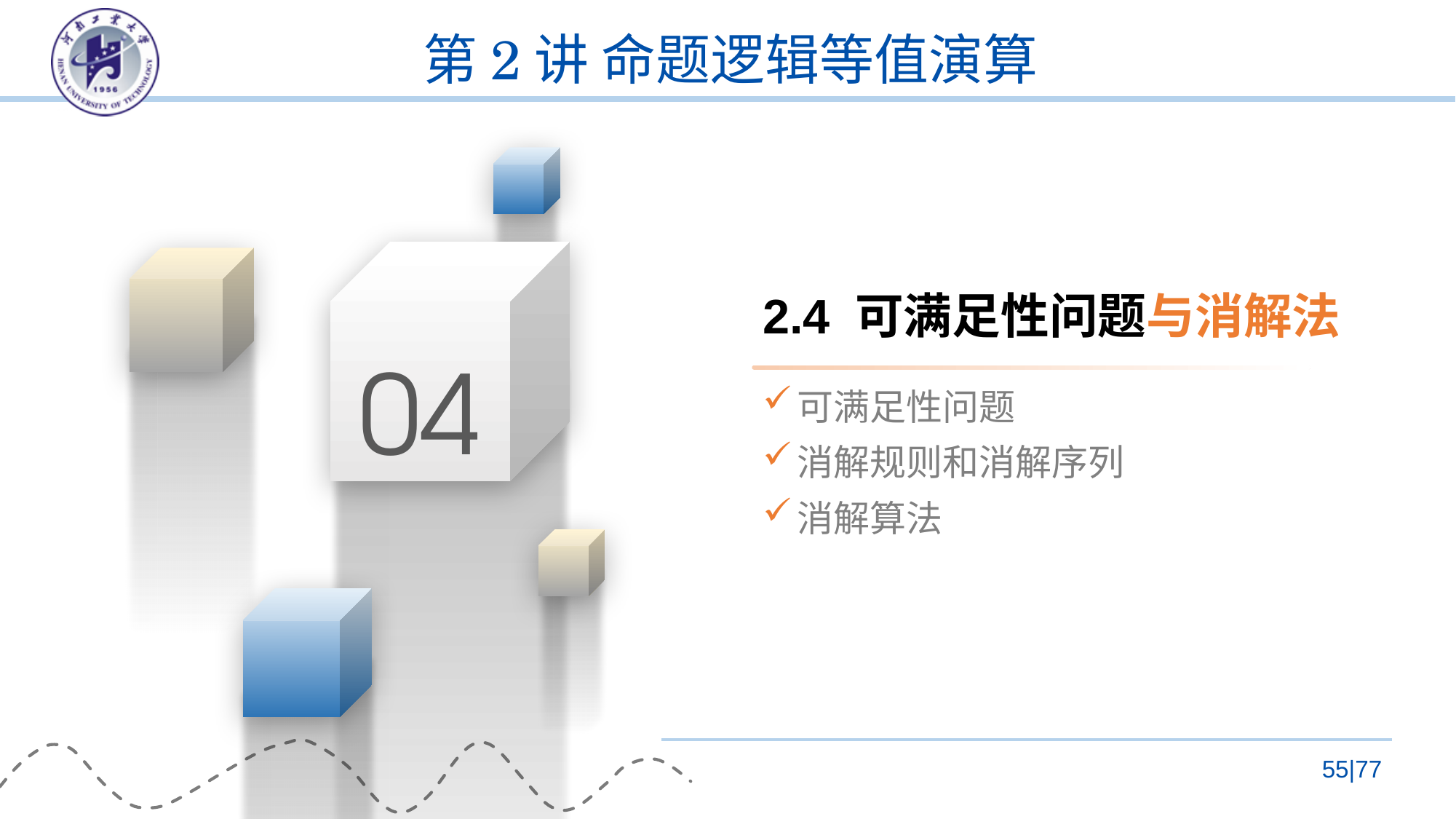

# 第2讲 命题逻辑等值演算

04

2.4 可满足性问题与消解法

可满足性问题
消解规则和消解序列
消解算法

55|77